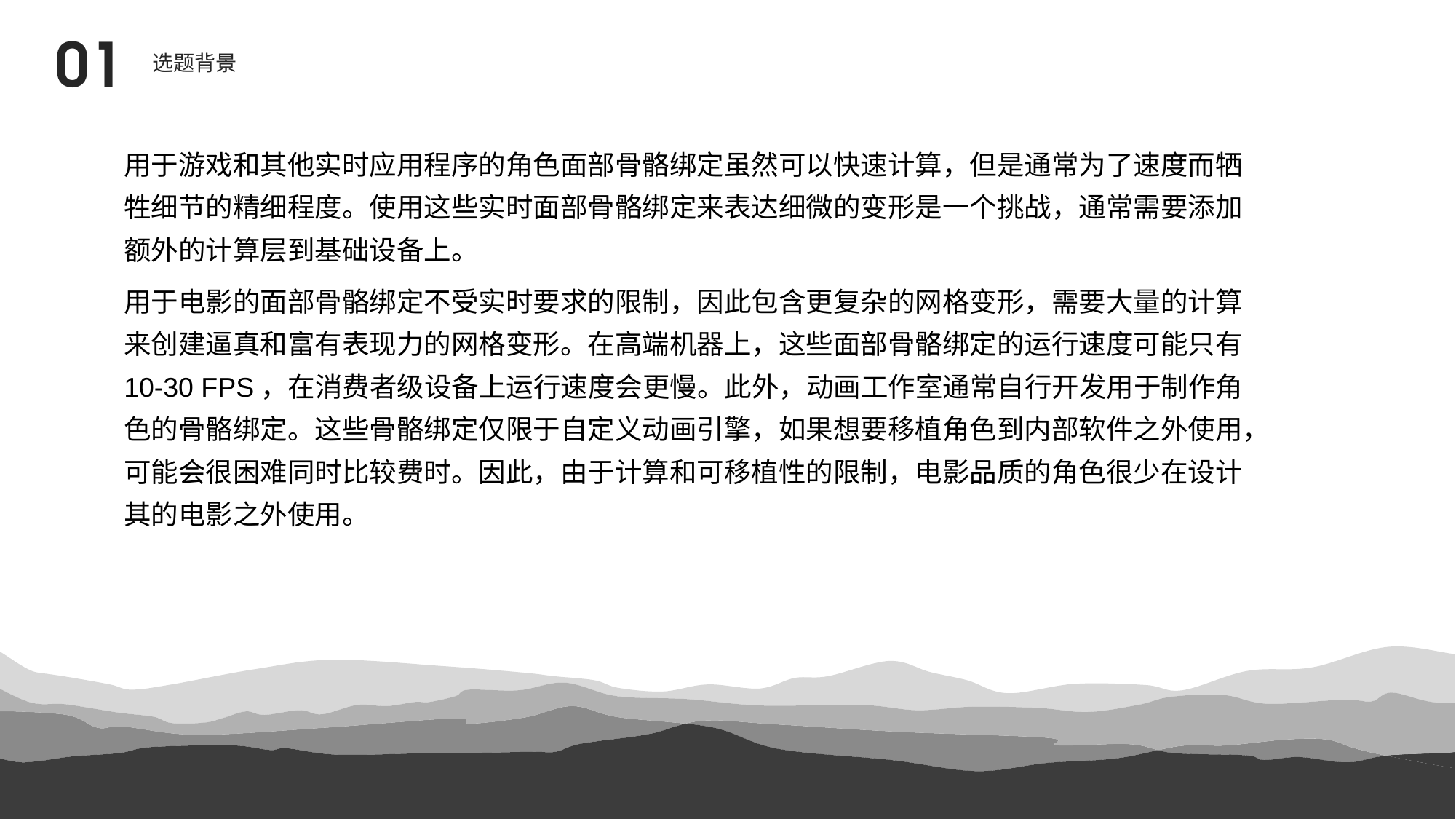

01
选题背景
用于游戏和其他实时应用程序的角色面部骨骼绑定虽然可以快速计算，但是通常为了速度而牺牲细节的精细程度。使用这些实时面部骨骼绑定来表达细微的变形是一个挑战，通常需要添加额外的计算层到基础设备上。
用于电影的面部骨骼绑定不受实时要求的限制，因此包含更复杂的网格变形，需要大量的计算来创建逼真和富有表现力的网格变形。在高端机器上，这些面部骨骼绑定的运行速度可能只有10-30 FPS，在消费者级设备上运行速度会更慢。此外，动画工作室通常自行开发用于制作角色的骨骼绑定。这些骨骼绑定仅限于自定义动画引擎，如果想要移植角色到内部软件之外使用，可能会很困难同时比较费时。因此，由于计算和可移植性的限制，电影品质的角色很少在设计其的电影之外使用。